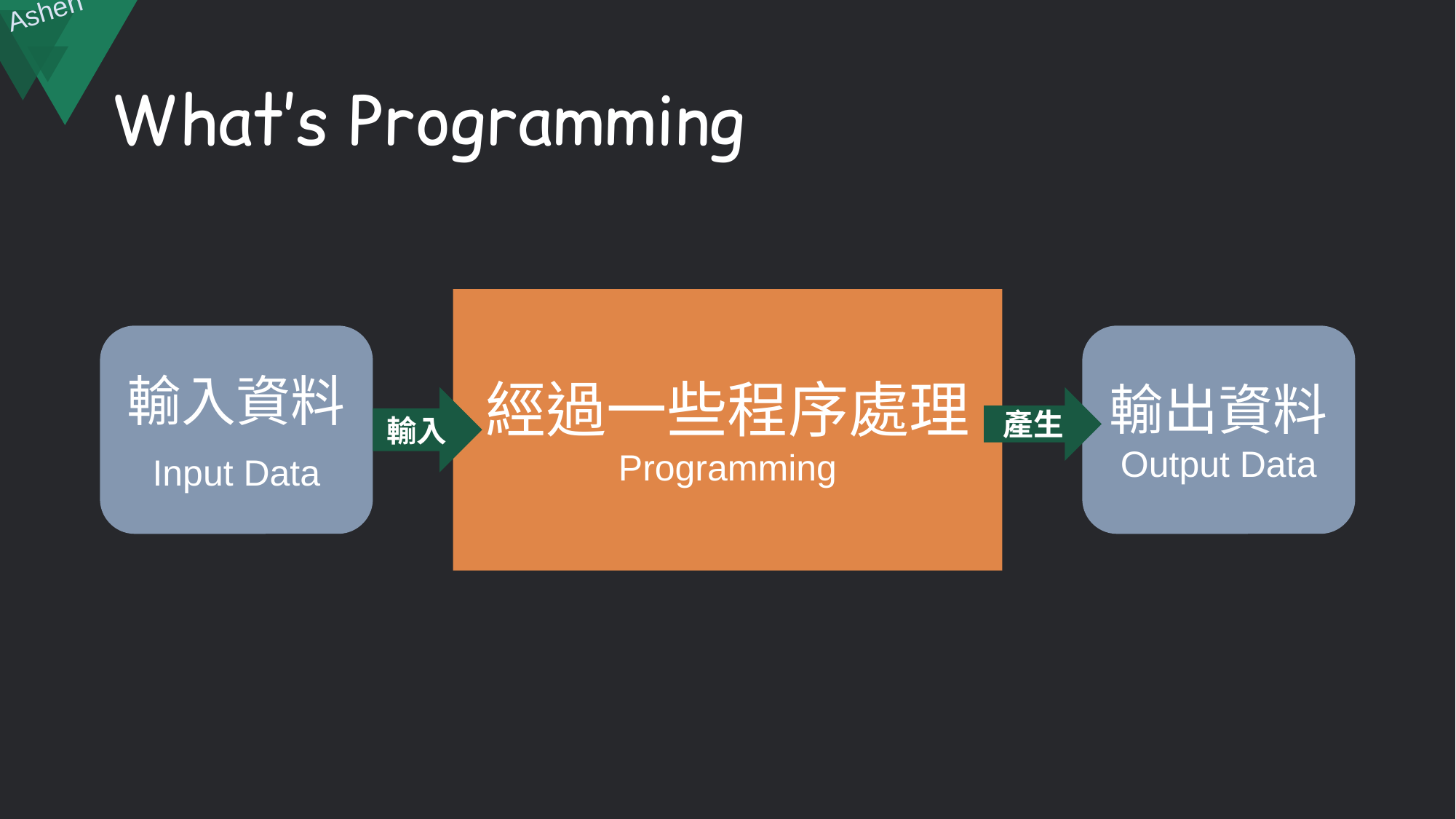

# What’s Programming
經過一些程序處理
Programming
輸入資料
Input Data
輸出資料
Output Data
輸入
產生